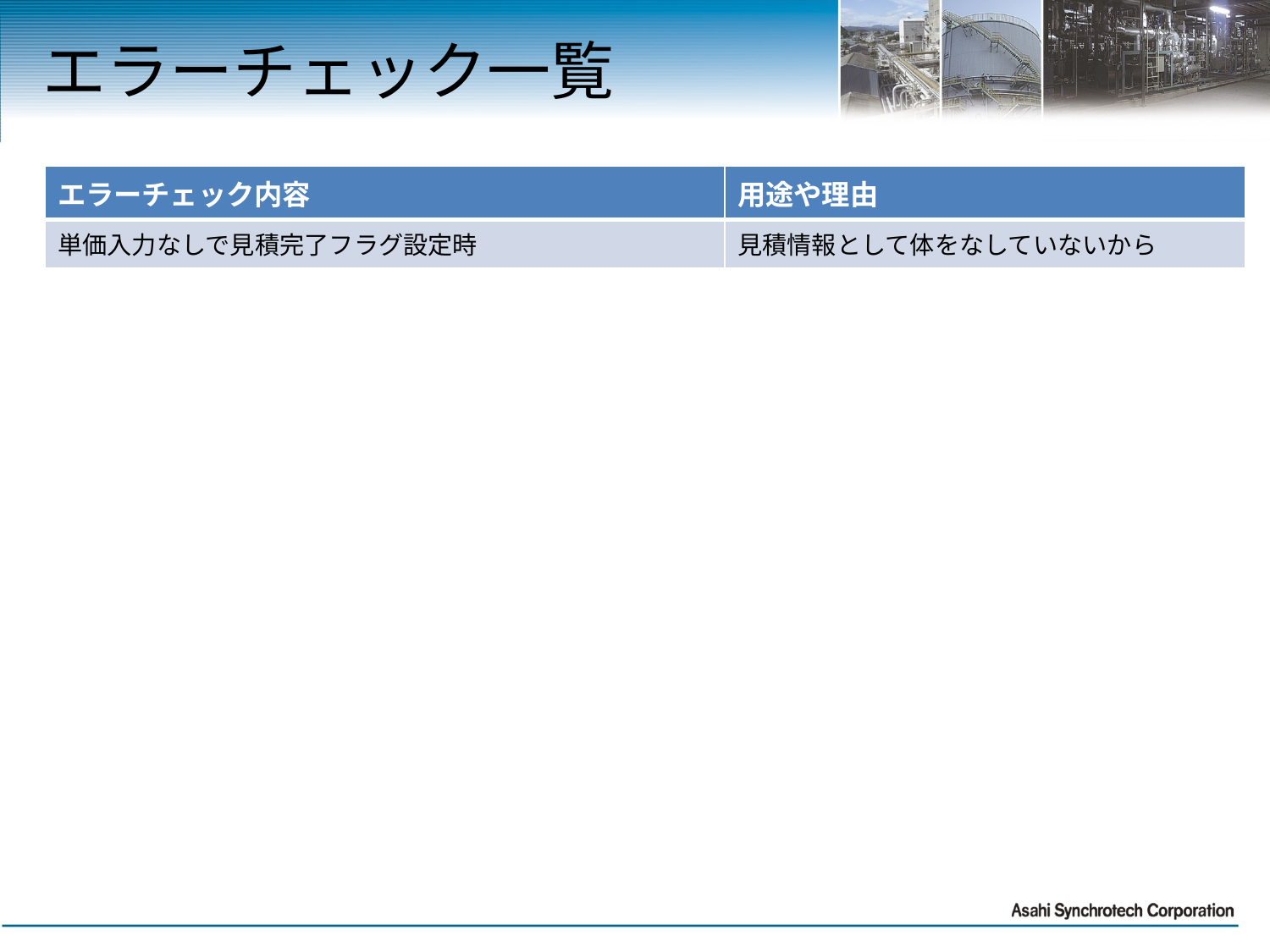

# エラーチェック一覧
| エラーチェック内容 | 用途や理由 |
| --- | --- |
| 単価入力なしで見積完了フラグ設定時 | 見積情報として体をなしていないから |